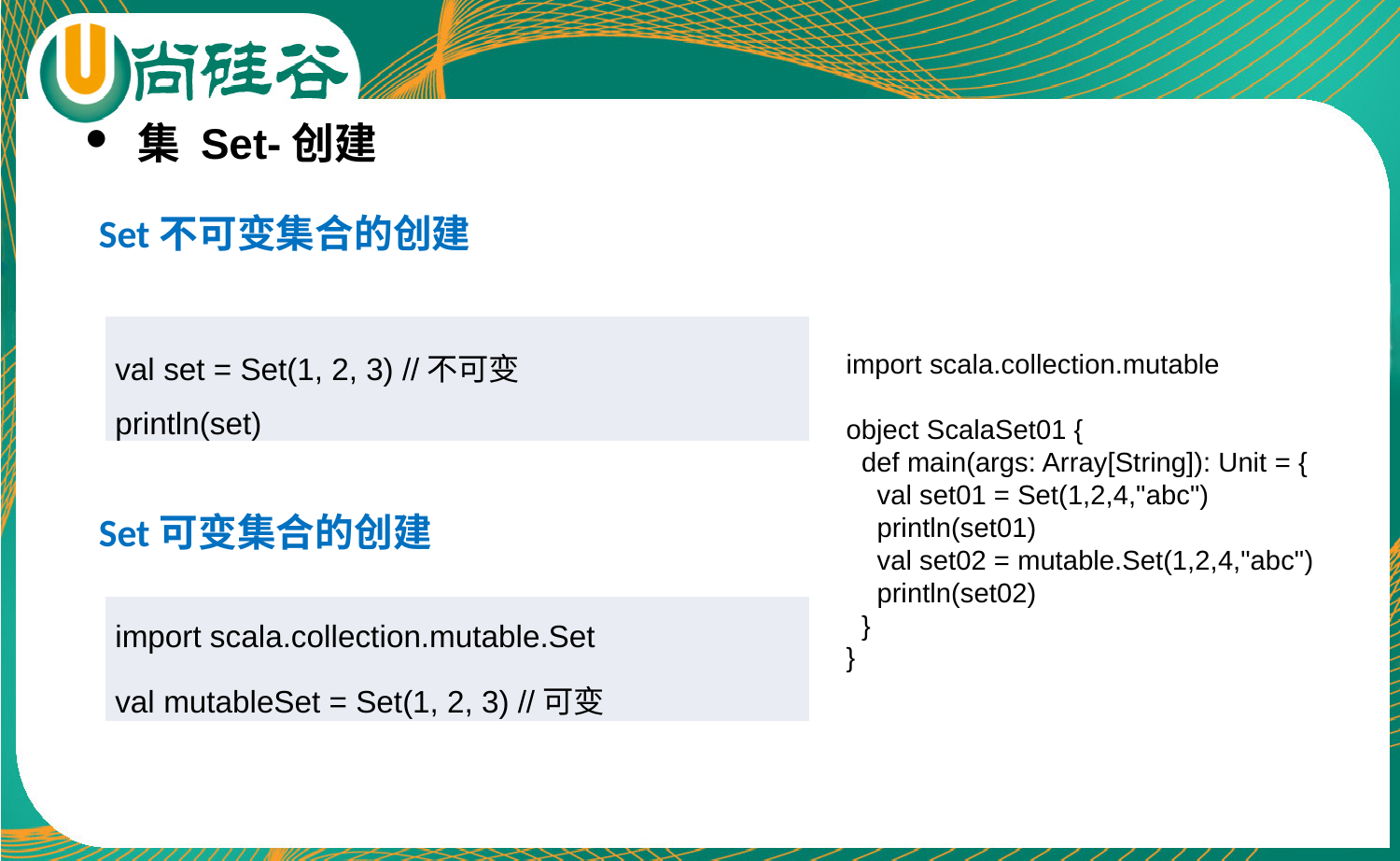

集 Set-创建

Set不可变集合的创建

Set可变集合的创建

| val set = Set(1, 2, 3) //不可变 println(set) |
| --- |
import scala.collection.mutable

object ScalaSet01 {
  def main(args: Array[String]): Unit = {
    val set01 = Set(1,2,4,"abc")
    println(set01)
    val set02 = mutable.Set(1,2,4,"abc")
    println(set02)
  }
}
| import scala.collection.mutable.Set val mutableSet = Set(1, 2, 3) //可变 |
| --- |